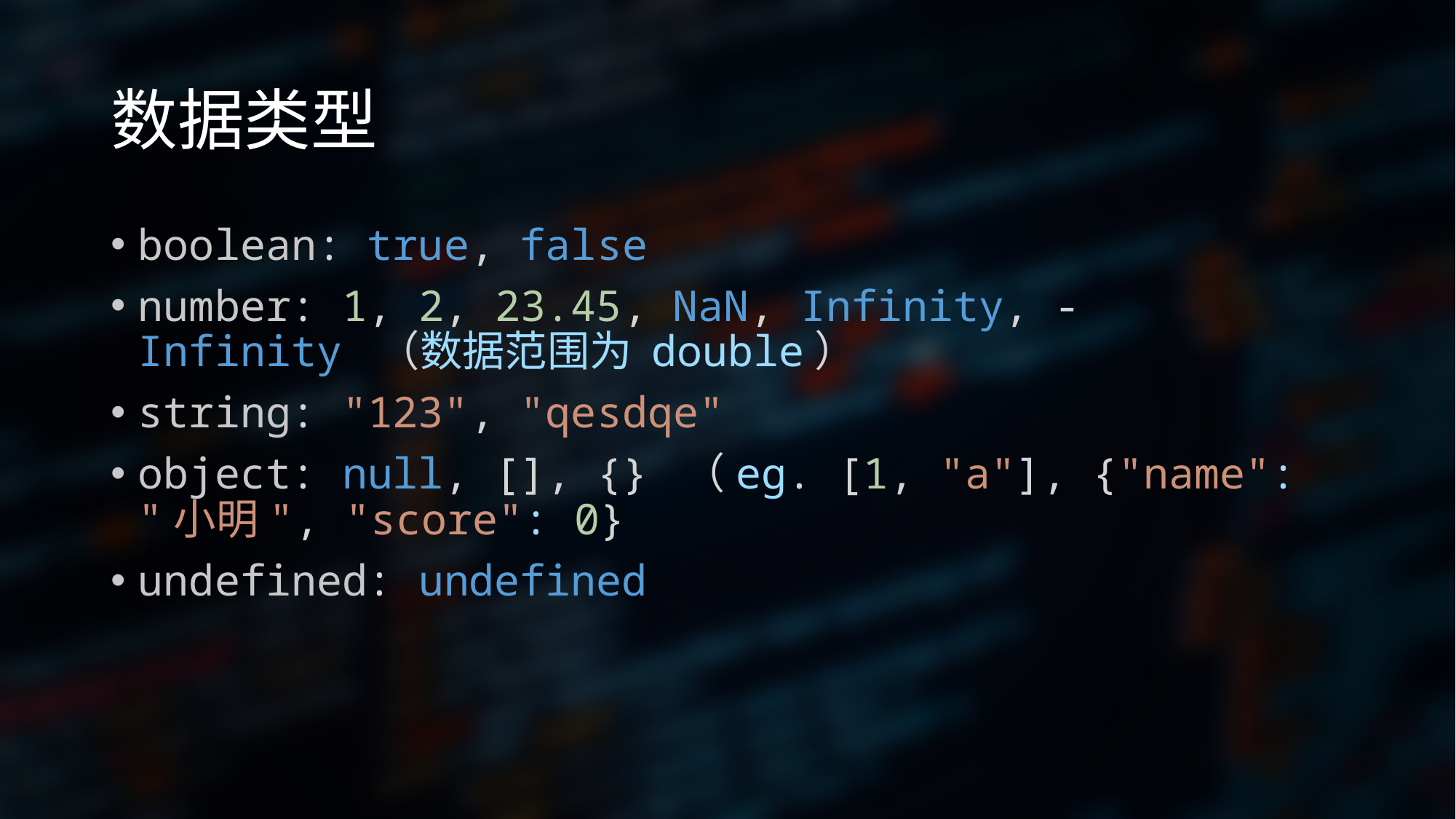

# 数据类型
boolean: true, false
number: 1, 2, 23.45, NaN, Infinity, -Infinity （数据范围为 double）
string: "123", "qesdqe"
object: null, [], {} （eg. [1, "a"], {"name": "小明", "score": 0}
undefined: undefined